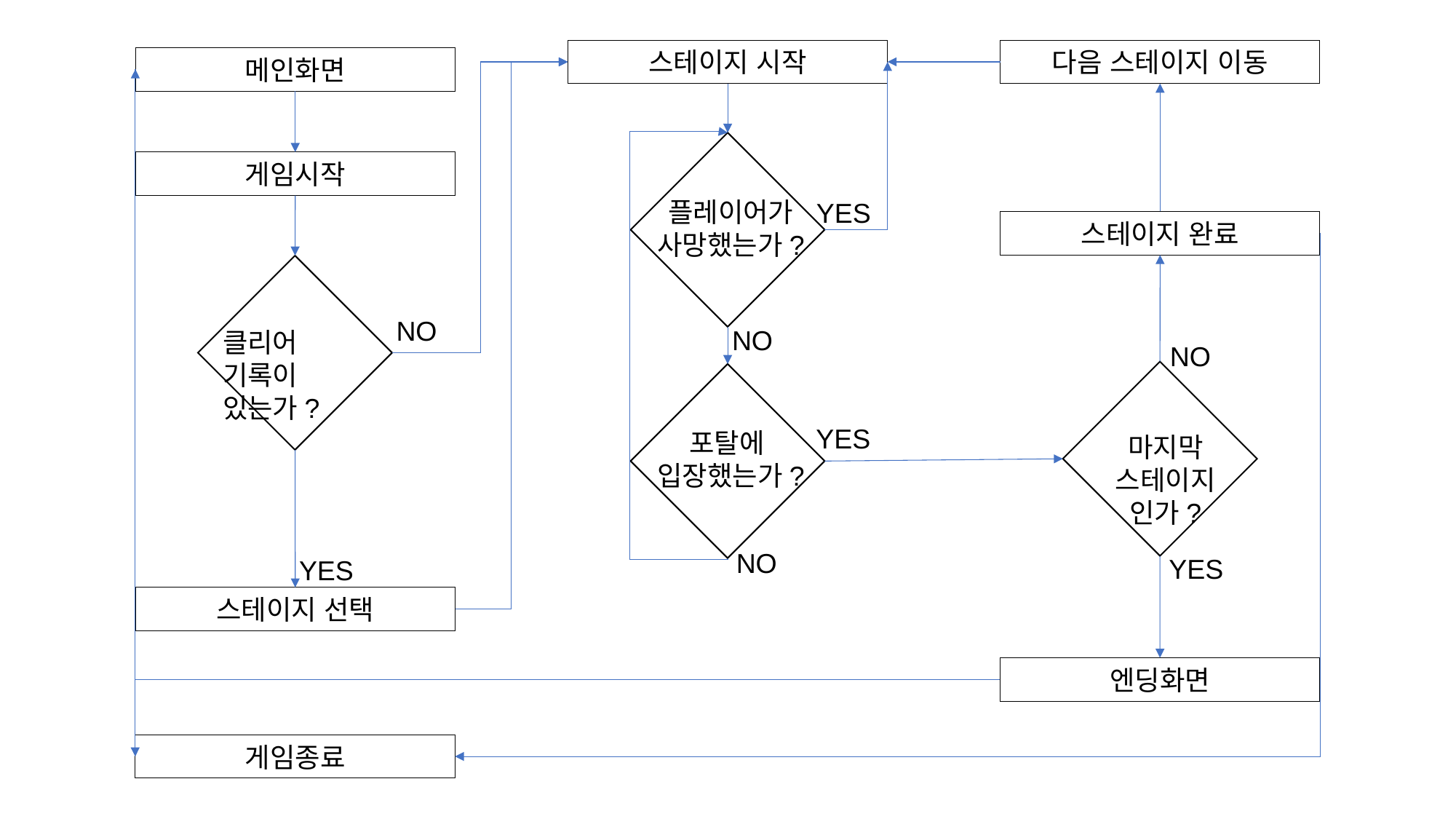

스테이지 시작
다음 스테이지 이동
메인화면

플레이어가
사망했는가?
게임시작
YES
스테이지 완료

클리어 기록이 있는가?
NO
NO
NO

마지막 스테이지 인가?

포탈에
입장했는가?
YES
NO
YES
YES
스테이지 선택
엔딩화면
게임종료